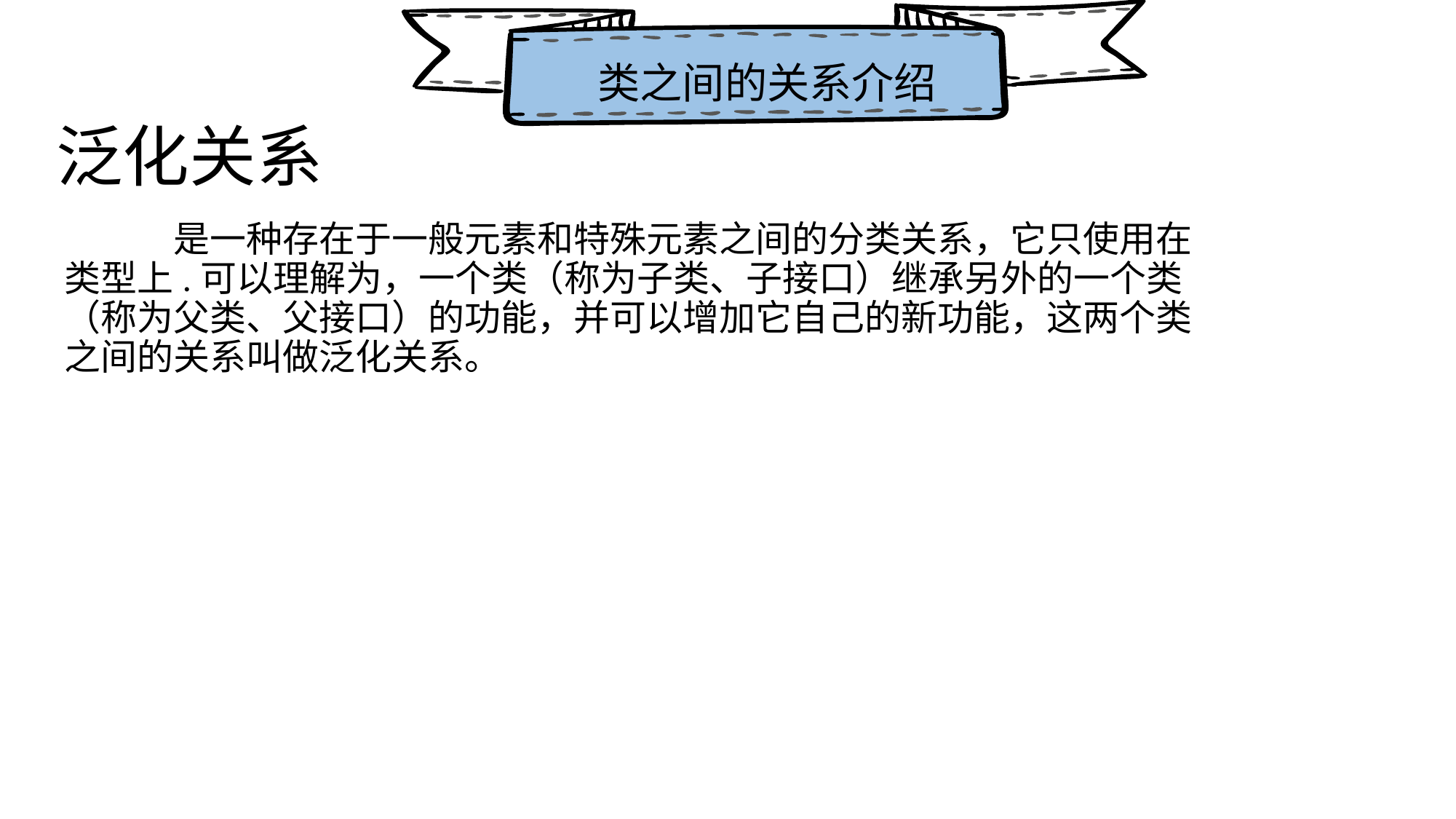

类之间的关系介绍
泛化关系

	是一种存在于一般元素和特殊元素之间的分类关系，它只使用在类型上.可以理解为，一个类（称为子类、子接口）继承另外的一个类（称为父类、父接口）的功能，并可以增加它自己的新功能，这两个类之间的关系叫做泛化关系。